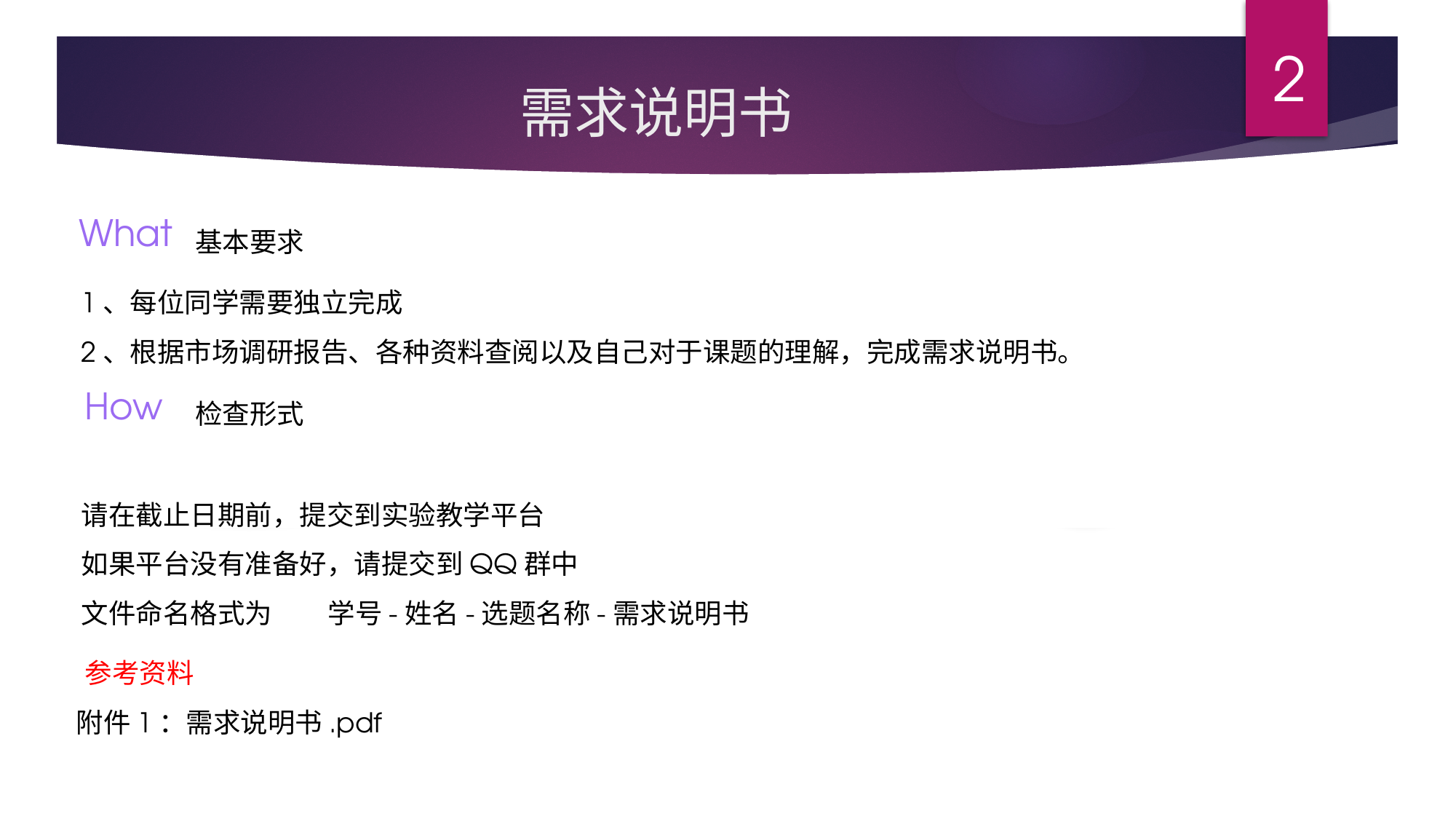

2
# 需求说明书
What
基本要求
1、每位同学需要独立完成
2、根据市场调研报告、各种资料查阅以及自己对于课题的理解，完成需求说明书。
How
检查形式
请在截止日期前，提交到实验教学平台
如果平台没有准备好，请提交到QQ群中
文件命名格式为         学号-姓名-选题名称-需求说明书
参考资料
附件1：需求说明书.pdf